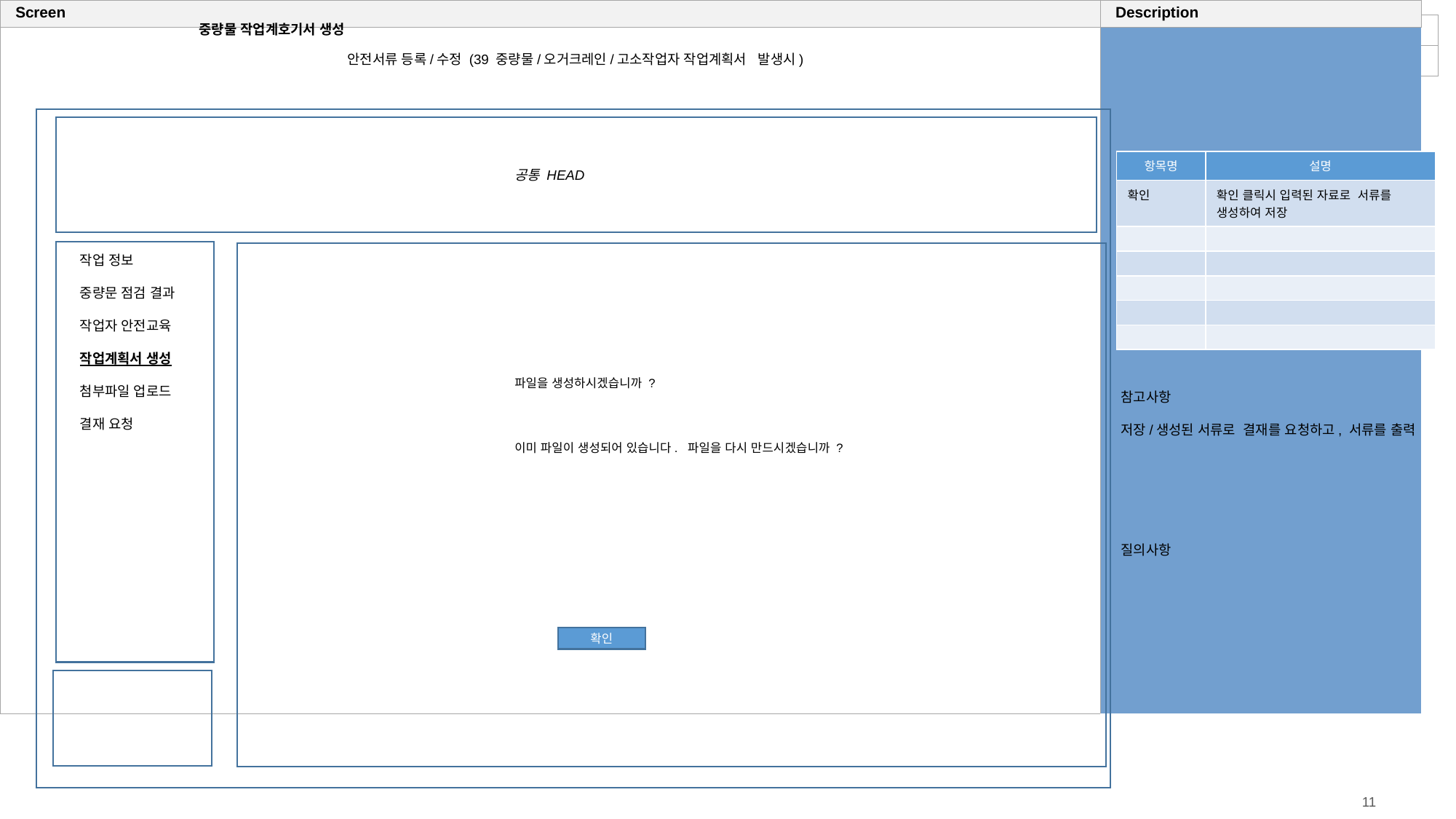

중량물 작업계호기서 생성
안전서류 등록/수정 (39 중량물/오거크레인/고소작업자 작업계획서   발생시)

| 항목명 | 설명 |
| --- | --- |
| 확인 | 확인 클릭시 입력된 자료로 서류를 생성하여 저장 |
|  |  |
|  |  |
|  |  |
|  |  |
|  |  |
공통 HEAD

작업 정보

중량문 점검 결과

작업자 안전교육

작업계획서 생성

첨부파일 업로드

결재 요청
파일을 생성하시겠습니까 ?
참고사항

저장/생성된 서류로  결재를 요청하고, 서류를 출력

이미 파일이 생성되어 있습니다.  파일을 다시 만드시겠습니까 ?
질의사항

확인